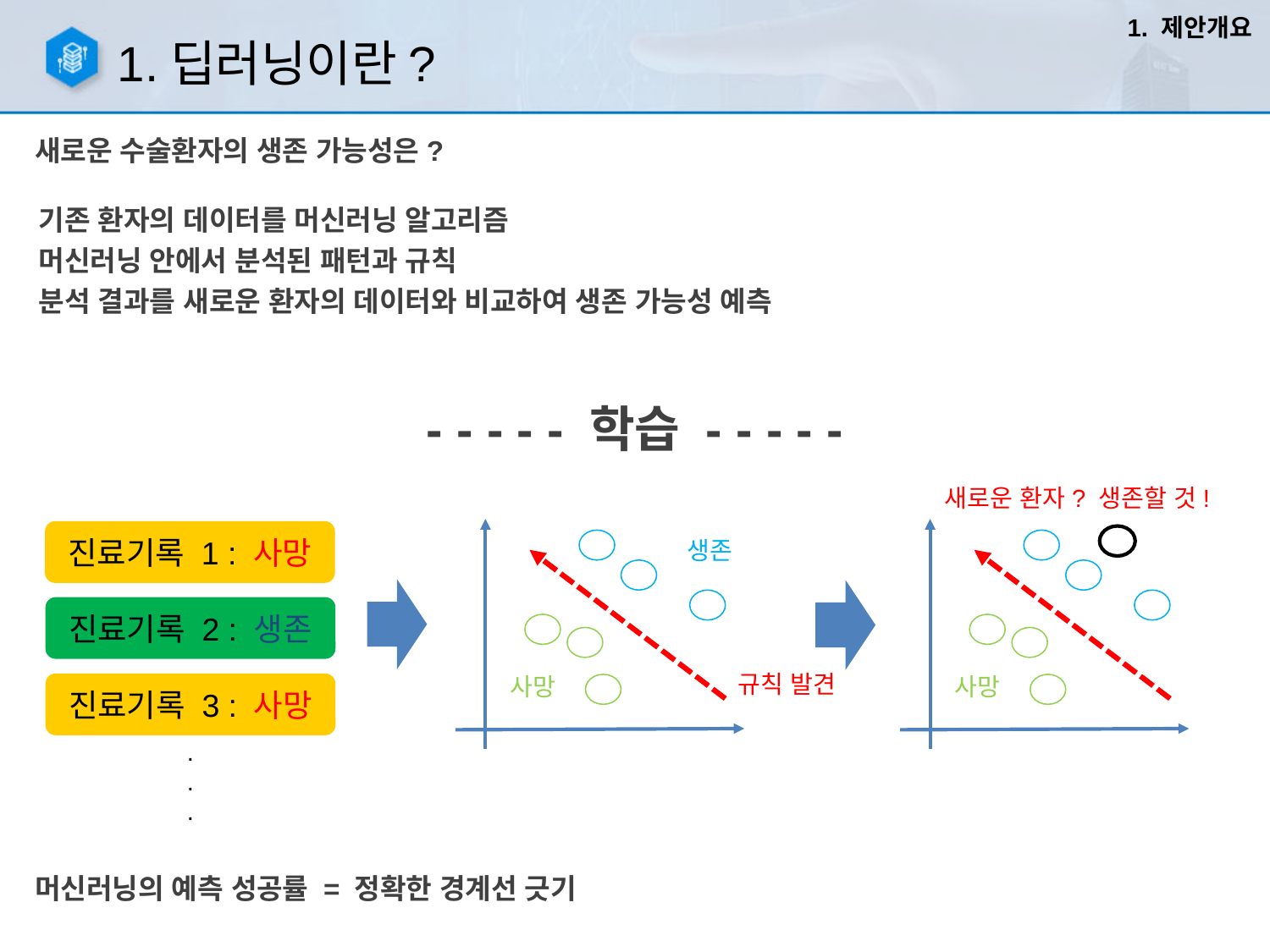

1. 제안개요
1.딥러닝이란?
새로운 수술환자의 생존 가능성은?
기존 환자의 데이터를 머신러닝 알고리즘
머신러닝 안에서 분석된 패턴과 규칙
분석 결과를 새로운 환자의 데이터와 비교하여 생존 가능성 예측
- - - - - 학습 - - - - -
새로운 환자? 생존할 것!

사망

규칙 발견

사망

진료기록 1 : 사망
진료기록 2 : 생존
진료기록 3 : 사망
.
.
.
생존

머신러닝의 예측 성공률 = 정확한 경계선 긋기